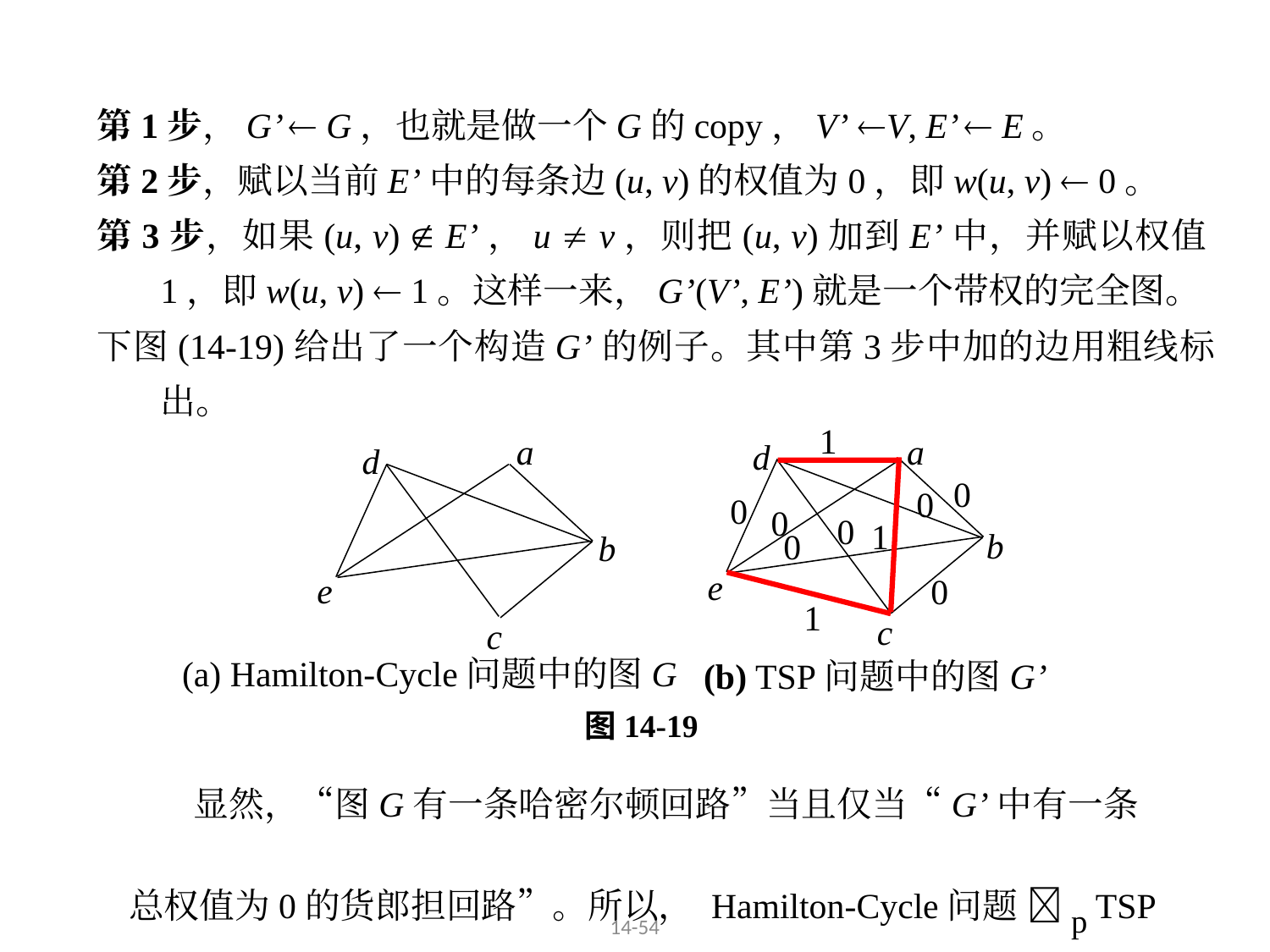

第1步，G’ ← G，也就是做一个G的copy，V’ ←V, E’ ← E。
第2步，赋以当前E’中的每条边(u, v)的权值为0，即w(u, v) ← 0。
第3步，如果(u, v) ∉ E’，u ≠ v，则把(u, v)加到E’中，并赋以权值1，即w(u, v) ← 1。这样一来，G’(V’, E’)就是一个带权的完全图。
下图(14-19)给出了一个构造G’的例子。其中第3步中加的边用粗线标出。
1
a
d

b

e
c
(a) Hamilton-Cycle问题中的图G
a
d

0
0
0
0
0
1
b
0

e
0

1
c
(b) TSP问题中的图G’
图14-19
显然，“图G有一条哈密尔顿回路”当且仅当“G’中有一条总权值为0的货郎担回路”。所以， Hamilton-Cycle问题 ≤p TSP问题 。
14-54